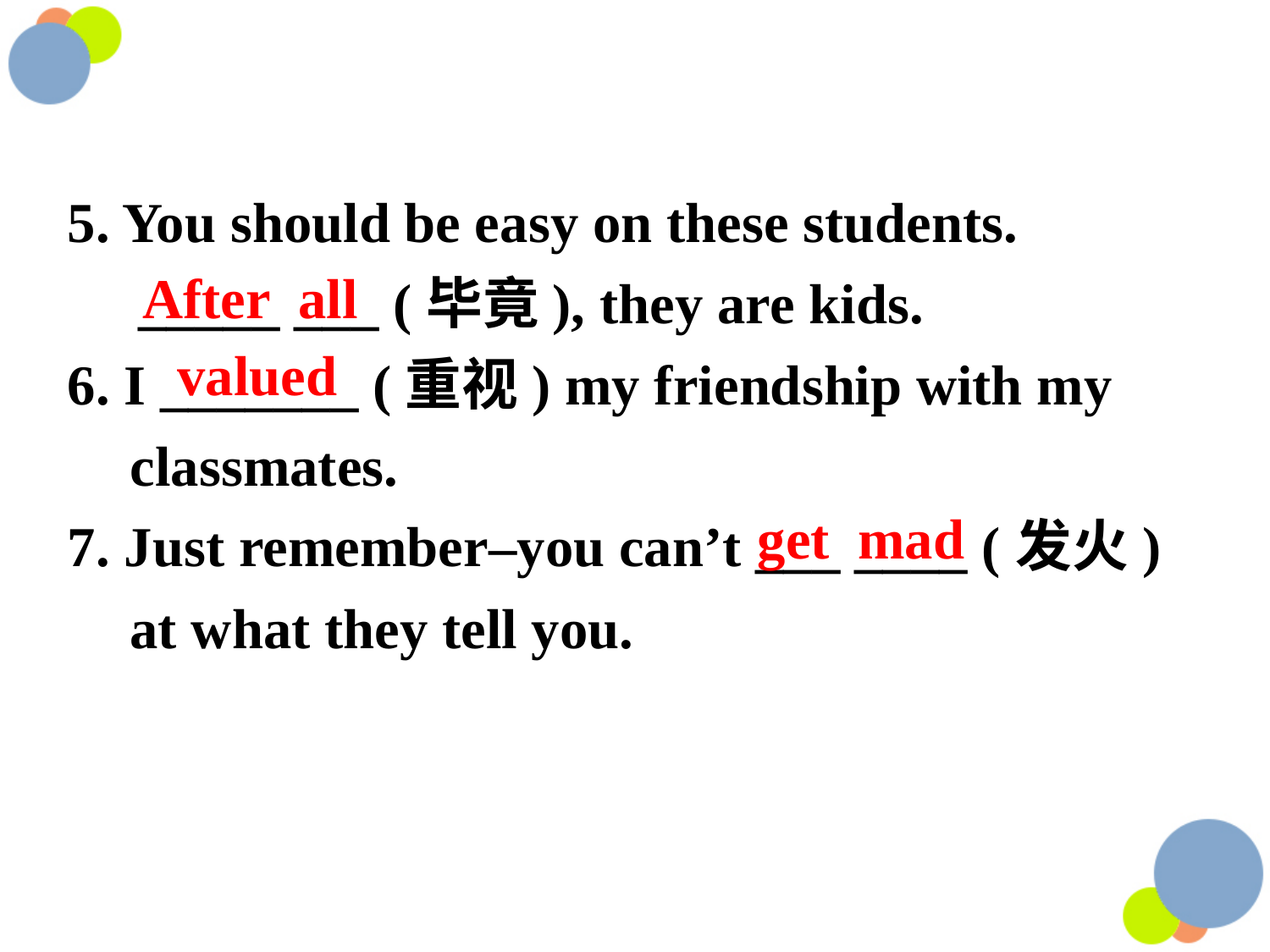

5. You should be easy on these students.
     _____ ___ (毕竟), they are kids.
6. I _______ (重视) my friendship with my classmates.
7. Just remember–you can’t ___ ____ (发火) at what they tell you.
After  all
valued
get  mad